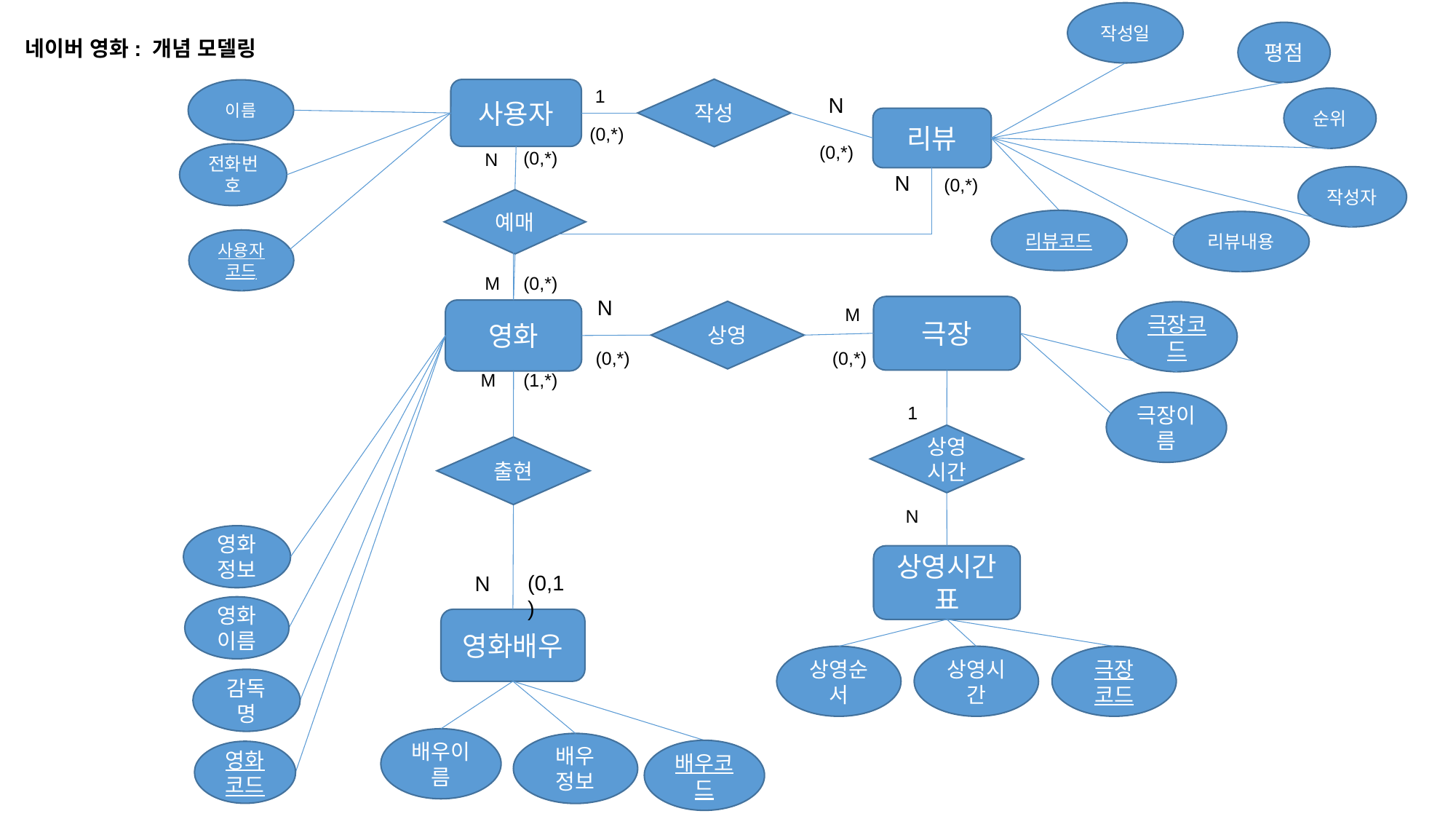

작성일
평점
네이버 영화: 개념 모델링
작성
사용자
1
이름
N
순위
리뷰
(0,*)
(0,*)
(0,*)
N
전화번호
N
작성자
(0,*)
예매
리뷰코드
리뷰내용
사용자 코드
M
(0,*)
N
극장
M
영화
상영
극장코드
(0,*)
(0,*)
M
(1,*)
극장이름
1
상영시간
출현
N
영화정보
상영시간표
(0,1)
N
영화이름
영화배우
상영순서
상영시간
극장 코드
감독명
배우이름
배우 정보
배우코드
영화코드